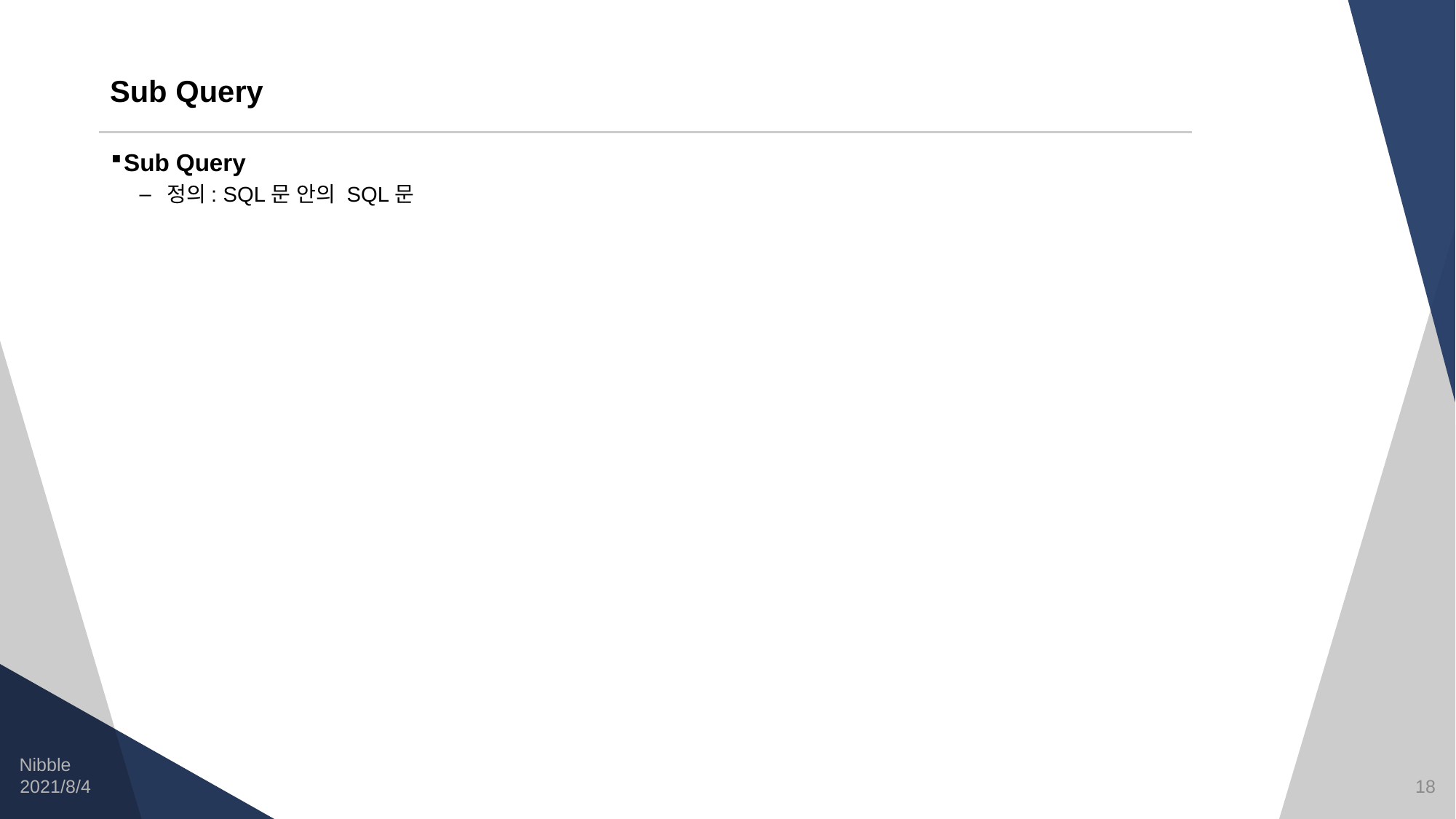

# Sub Query

Sub Query
정의: SQL문 안의 SQL문

Nibble
2021/8/4
18